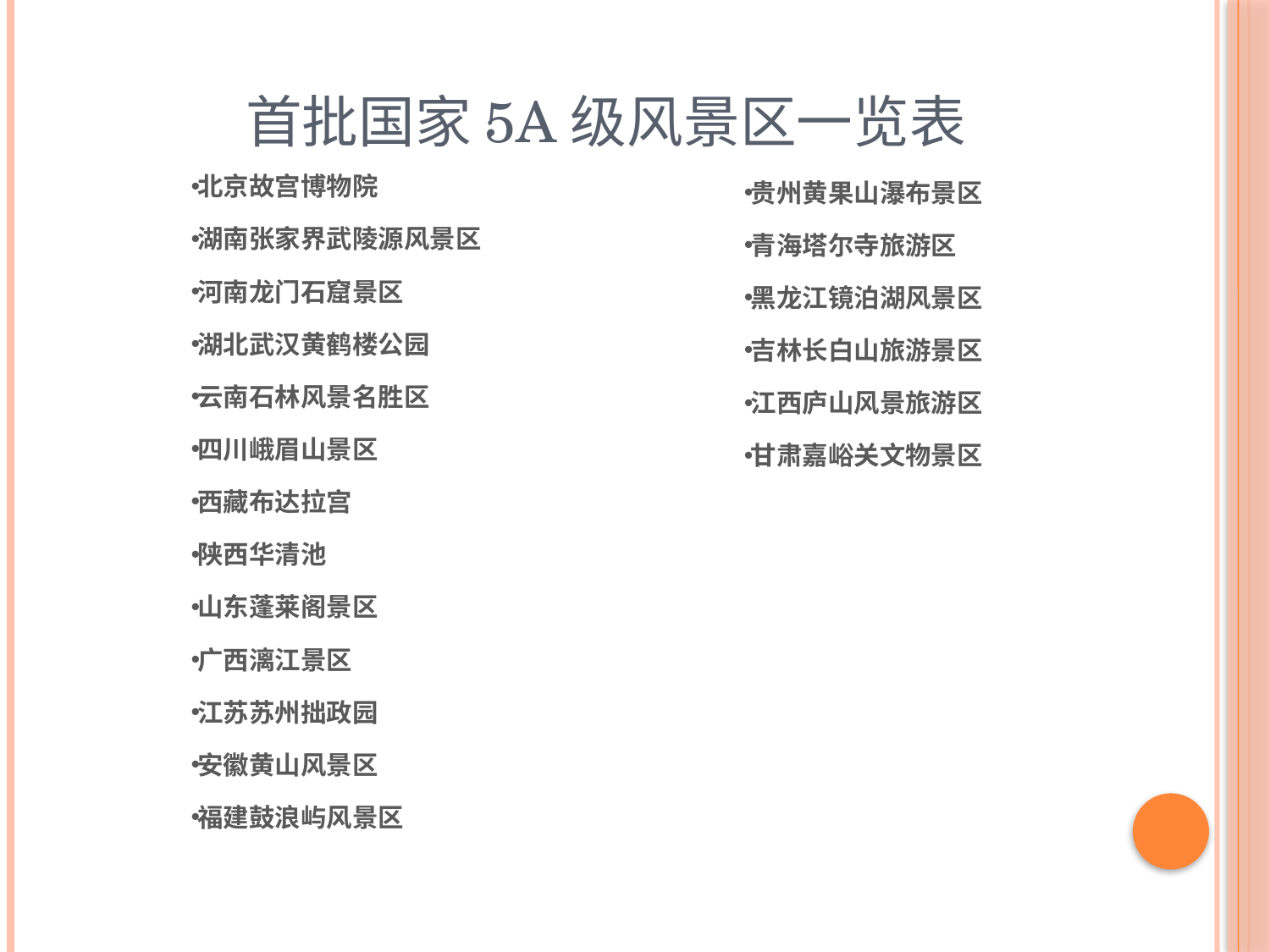

# 首批国家5A级风景区一览表
北京故宫博物院
湖南张家界武陵源风景区
河南龙门石窟景区
湖北武汉黄鹤楼公园
云南石林风景名胜区
四川峨眉山景区
西藏布达拉宫
陕西华清池
山东蓬莱阁景区
广西漓江景区
江苏苏州拙政园
安徽黄山风景区
福建鼓浪屿风景区
贵州黄果山瀑布景区
青海塔尔寺旅游区
黑龙江镜泊湖风景区
吉林长白山旅游景区
江西庐山风景旅游区
甘肃嘉峪关文物景区